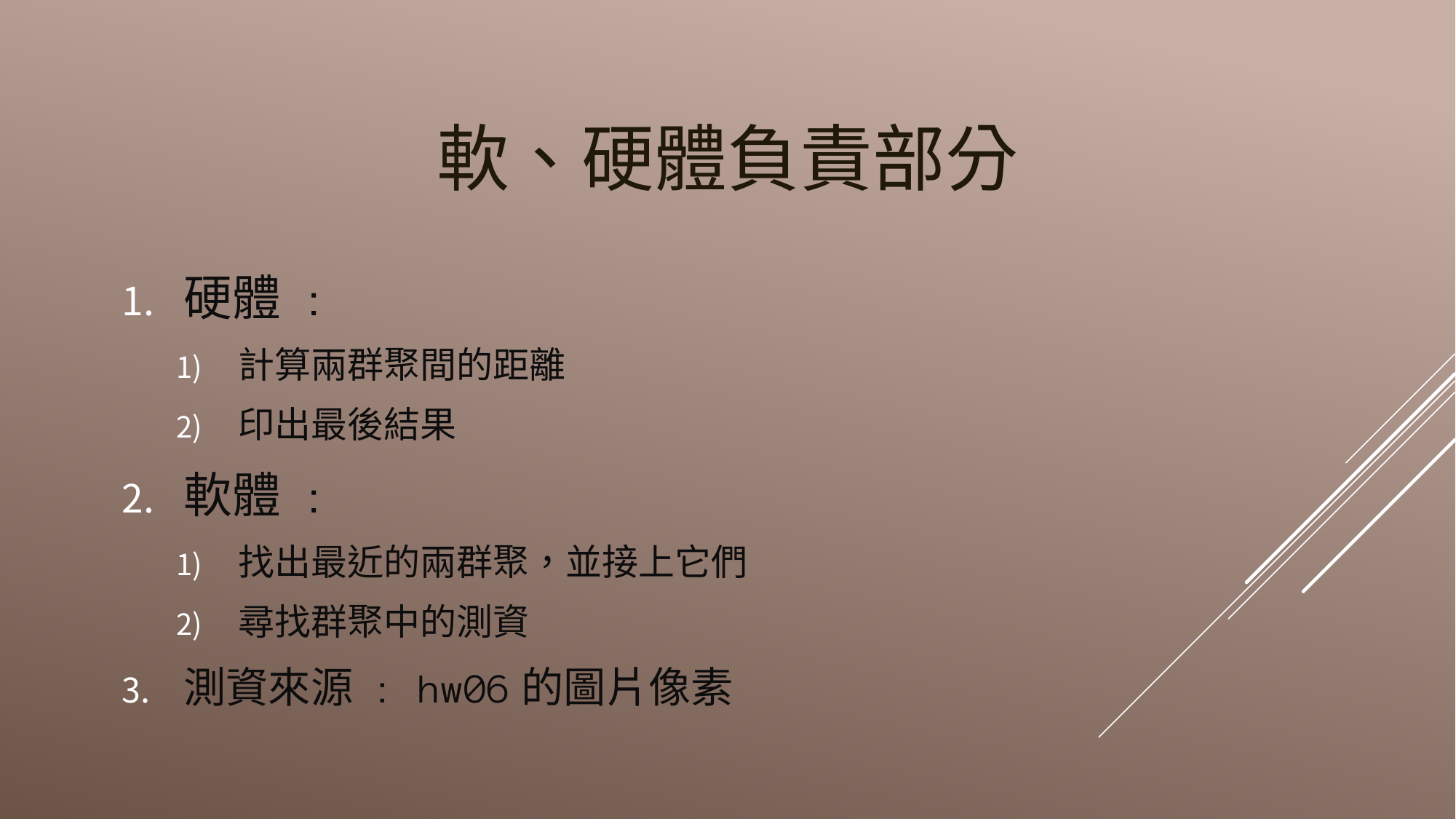

軟、硬體負責部分
硬體 :
計算兩群聚間的距離
印出最後結果
軟體 :
找出最近的兩群聚，並接上它們
尋找群聚中的測資
測資來源 : hw06的圖片像素